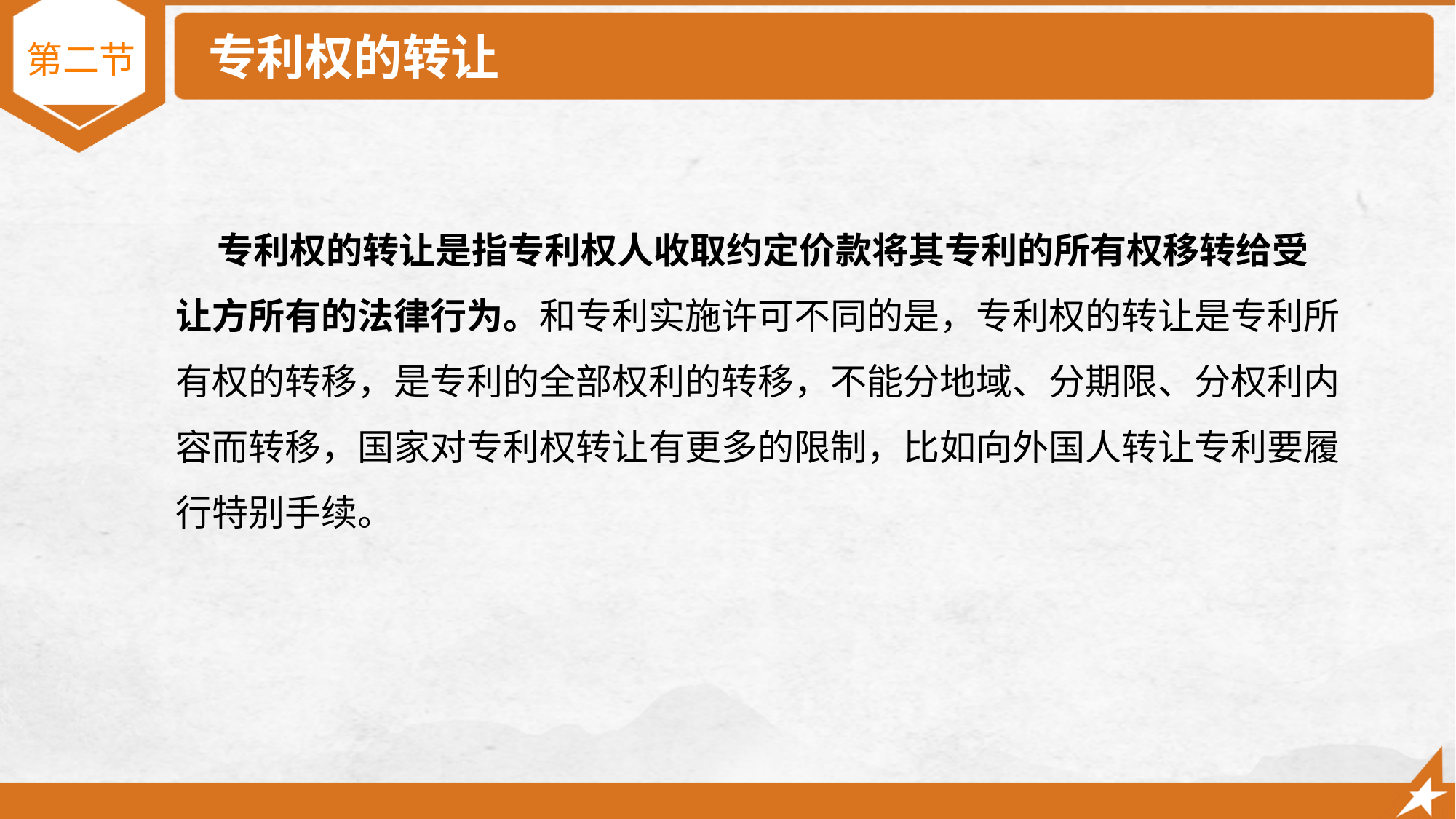

# 专利权的转让
第二节
    专利权的转让是指专利权人收取约定价款将其专利的所有权移转给受让方所有的法律行为。和专利实施许可不同的是，专利权的转让是专利所有权的转移，是专利的全部权利的转移，不能分地域、分期限、分权利内容而转移，国家对专利权转让有更多的限制，比如向外国人转让专利要履行特别手续。